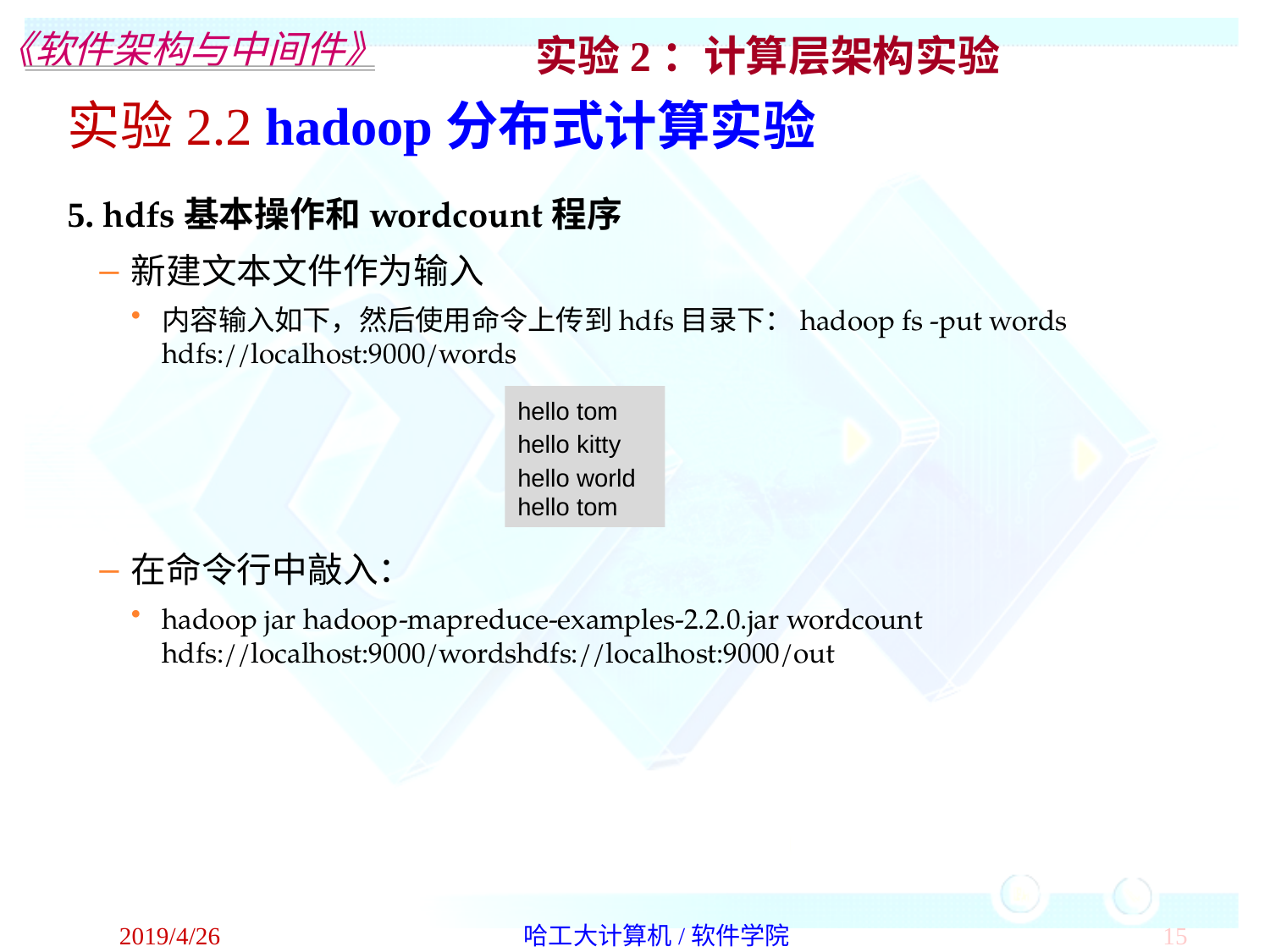

实验2.2 hadoop分布式计算实验

5. hdfs基本操作和wordcount程序
新建文本文件作为输入
内容输入如下，然后使用命令上传到hdfs目录下：hadoop fs -put words hdfs://localhost:9000/words

在命令行中敲入：
hadoop jar hadoop-mapreduce-examples-2.2.0.jar wordcount hdfs://localhost:9000/wordshdfs://localhost:9000/out

hello tom
hello kitty
hello world
hello tom